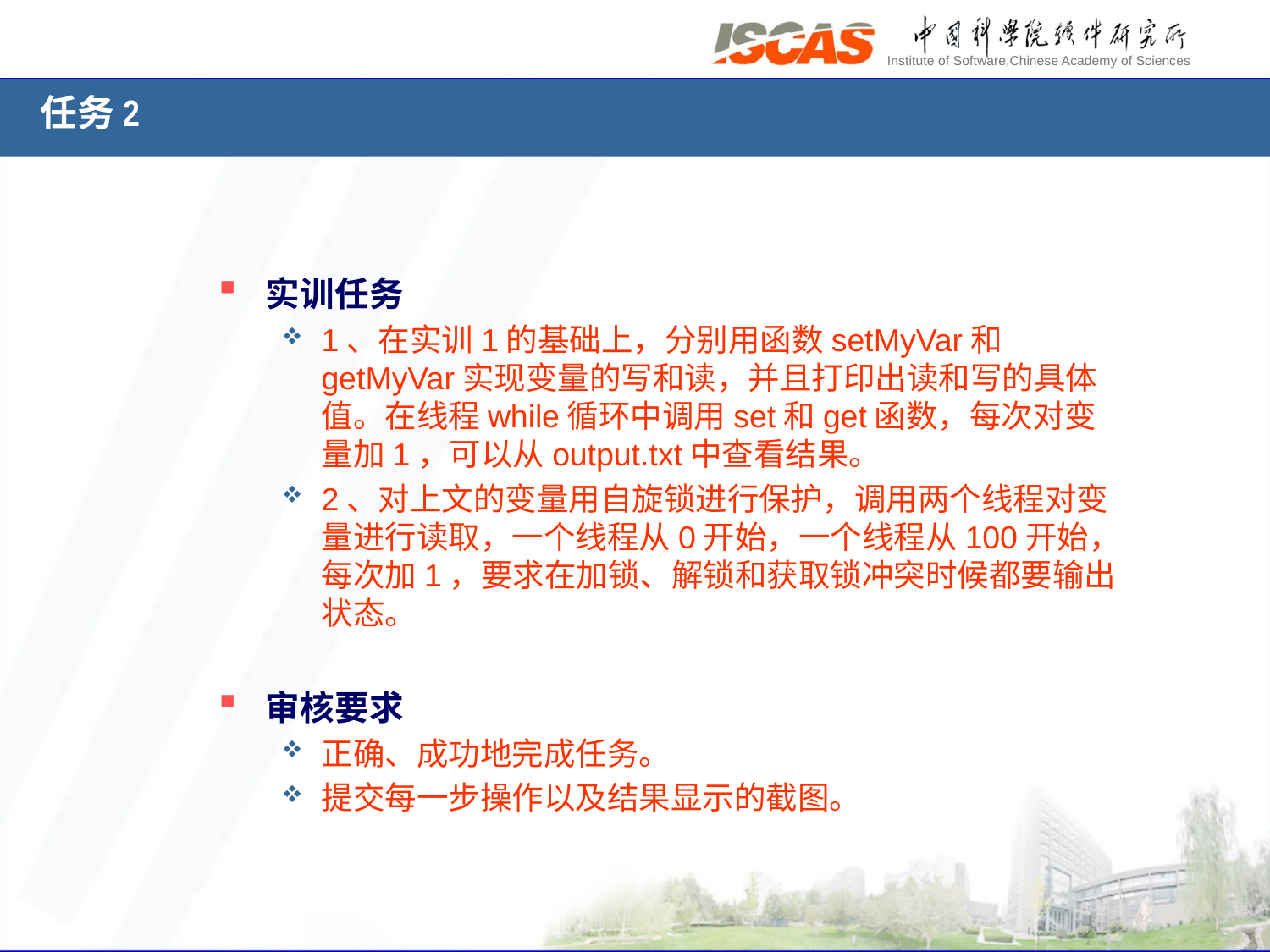

任务2
实训任务
1、在实训1的基础上，分别用函数setMyVar和getMyVar实现变量的写和读，并且打印出读和写的具体值。在线程while循环中调用set和get函数，每次对变量加1，可以从output.txt中查看结果。
2、对上文的变量用自旋锁进行保护，调用两个线程对变量进行读取，一个线程从0开始，一个线程从100开始，每次加1，要求在加锁、解锁和获取锁冲突时候都要输出状态。

审核要求
正确、成功地完成任务。
提交每一步操作以及结果显示的截图。